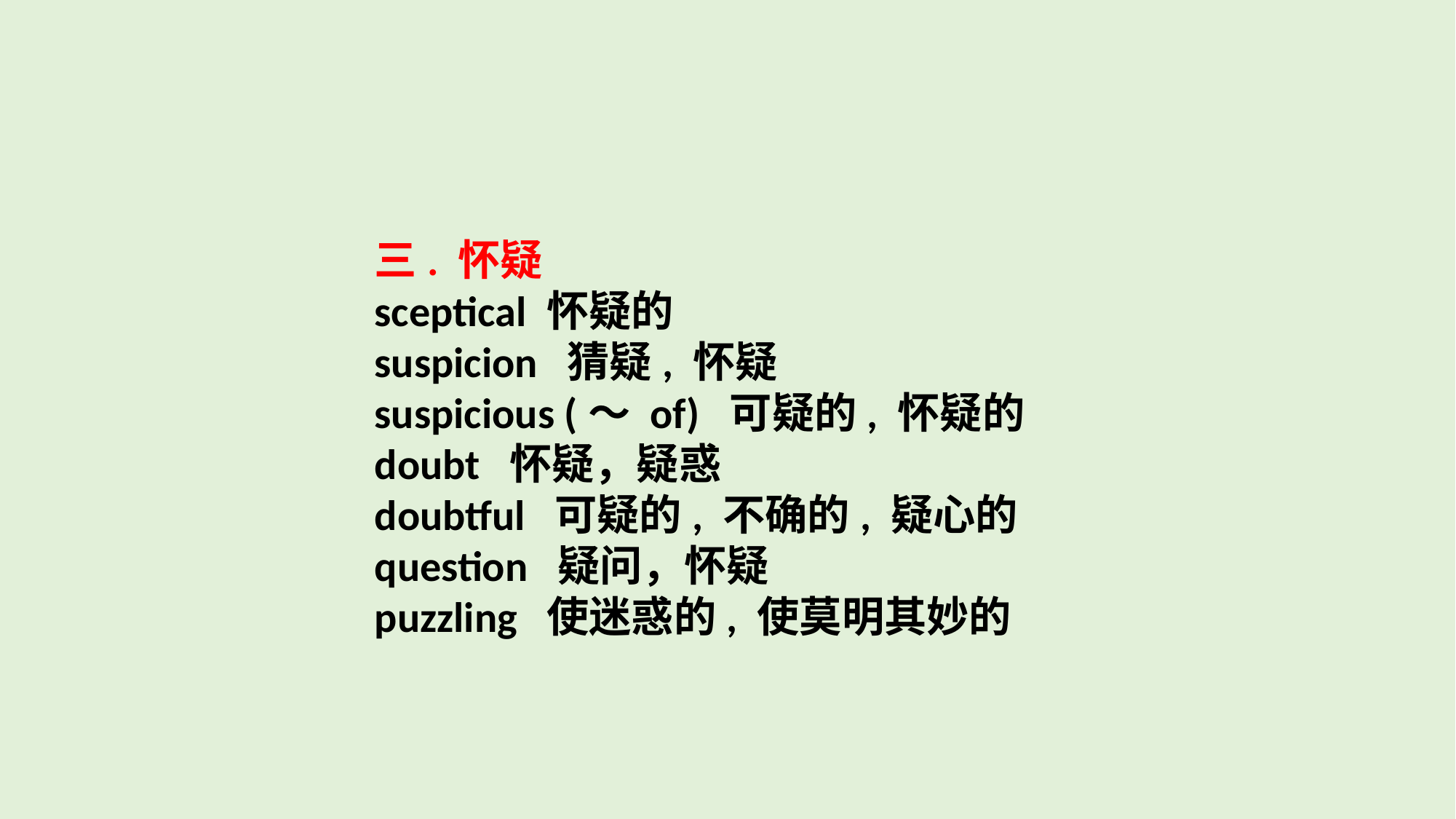

三. 怀疑
sceptical 怀疑的
suspicion  猜疑, 怀疑
suspicious (～ of)  可疑的, 怀疑的
doubt  怀疑，疑惑
doubtful  可疑的, 不确的, 疑心的
question  疑问，怀疑
puzzling  使迷惑的, 使莫明其妙的